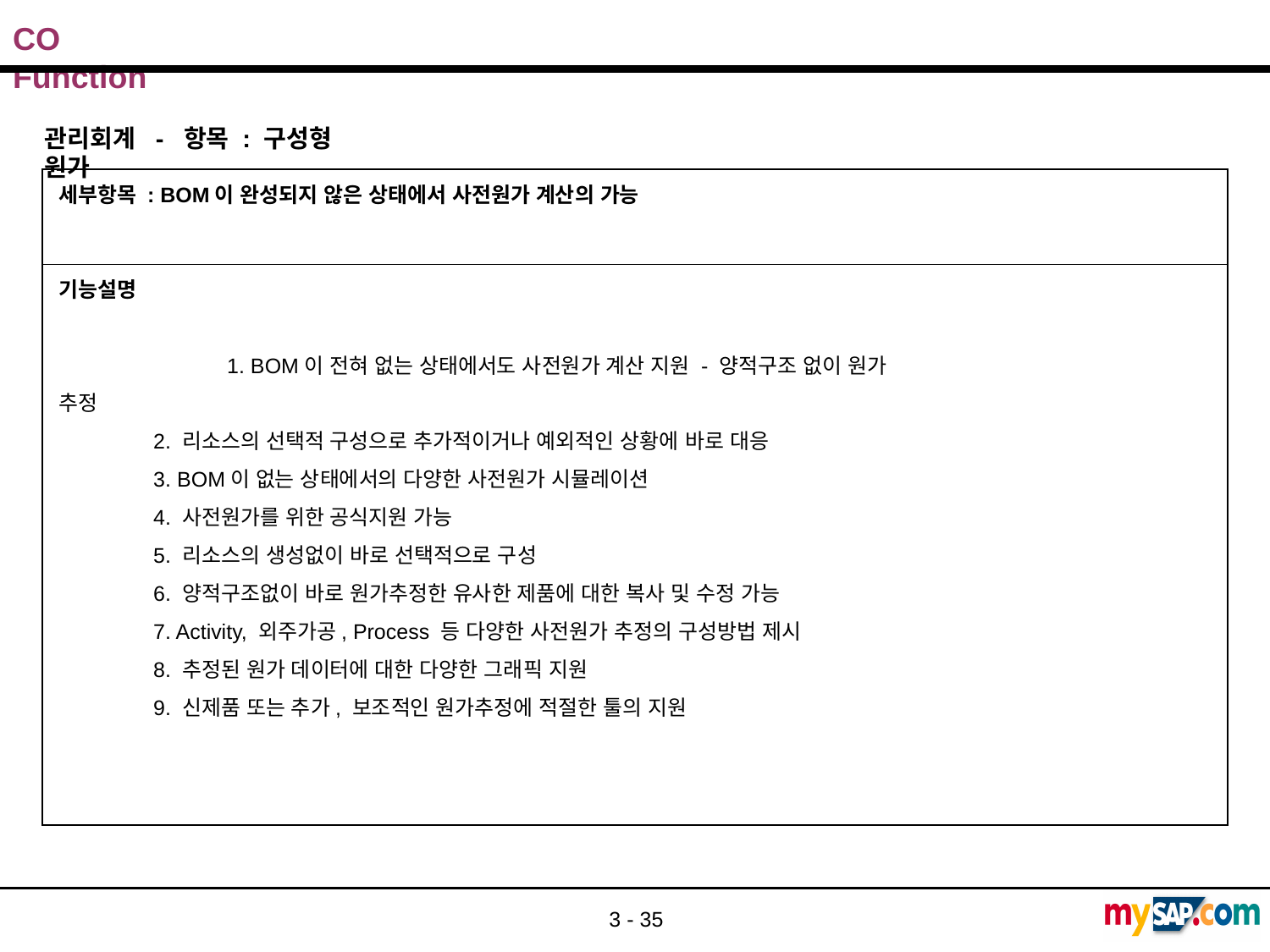

관리회계  -  항목 : 구성형 원가

세부항목 : BOM이 완성되지 않은 상태에서 사전원가 계산의 가능

기능설명

	       1. BOM이 전혀 없는 상태에서도 사전원가 계산 지원 - 양적구조 없이 원가 추정
                2. 리소스의 선택적 구성으로 추가적이거나 예외적인 상황에 바로 대응
                3. BOM이 없는 상태에서의 다양한 사전원가 시뮬레이션
                4. 사전원가를 위한 공식지원 가능
                5. 리소스의 생성없이 바로 선택적으로 구성
                6. 양적구조없이 바로 원가추정한 유사한 제품에 대한 복사 및 수정 가능
                7. Activity, 외주가공, Process 등 다양한 사전원가 추정의 구성방법 제시
                8. 추정된 원가 데이터에 대한 다양한 그래픽 지원
                9. 신제품 또는 추가, 보조적인 원가추정에 적절한 툴의 지원